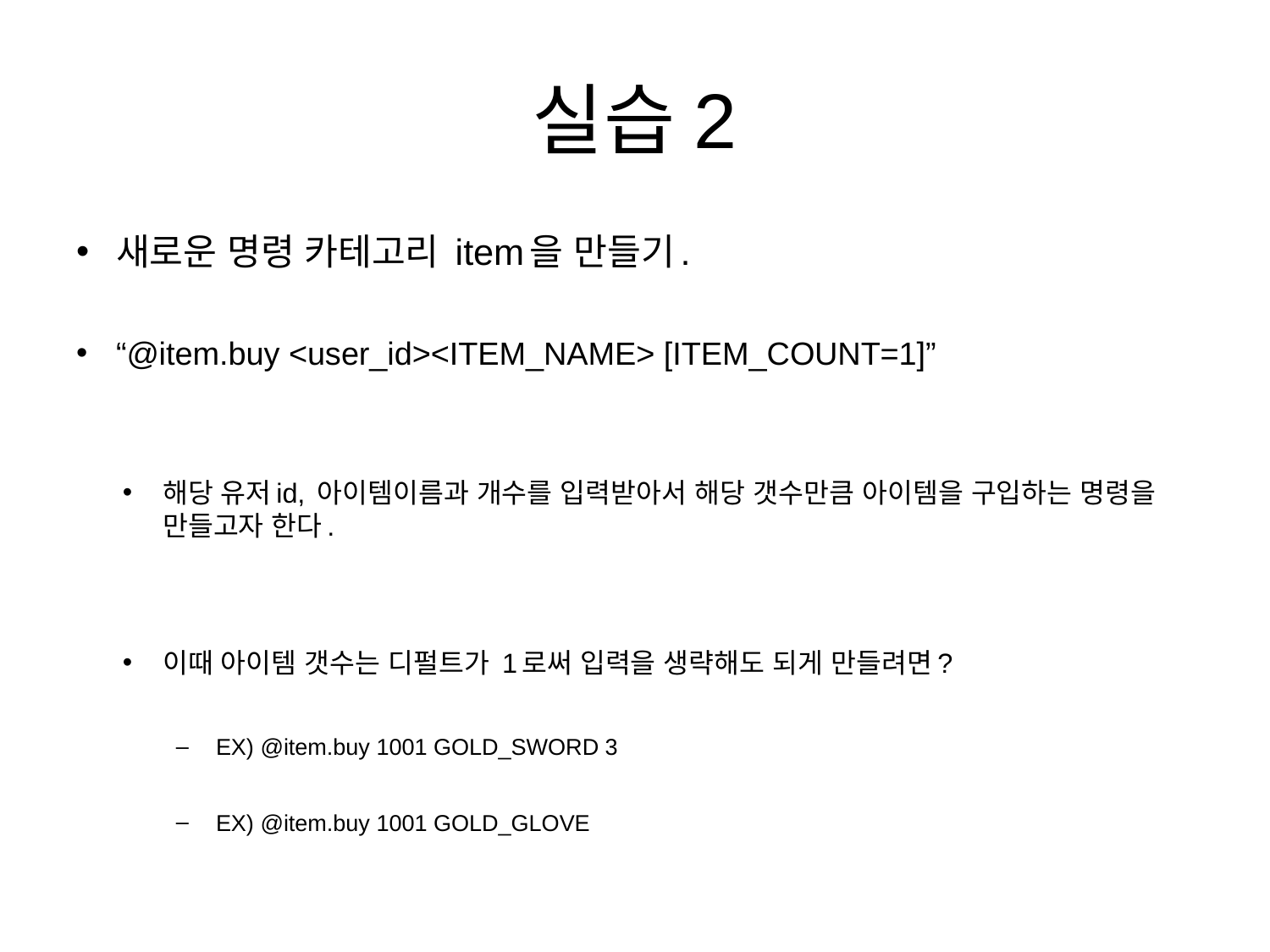

# 실습2
새로운 명령 카테고리 item을 만들기.

“@item.buy <user_id><ITEM_NAME> [ITEM_COUNT=1]”

해당 유저id, 아이템이름과 개수를 입력받아서 해당 갯수만큼 아이템을 구입하는 명령을 만들고자 한다.

이때 아이템 갯수는 디펄트가 1로써 입력을 생략해도 되게 만들려면?

EX) @item.buy 1001 GOLD_SWORD 3

EX) @item.buy 1001 GOLD_GLOVE